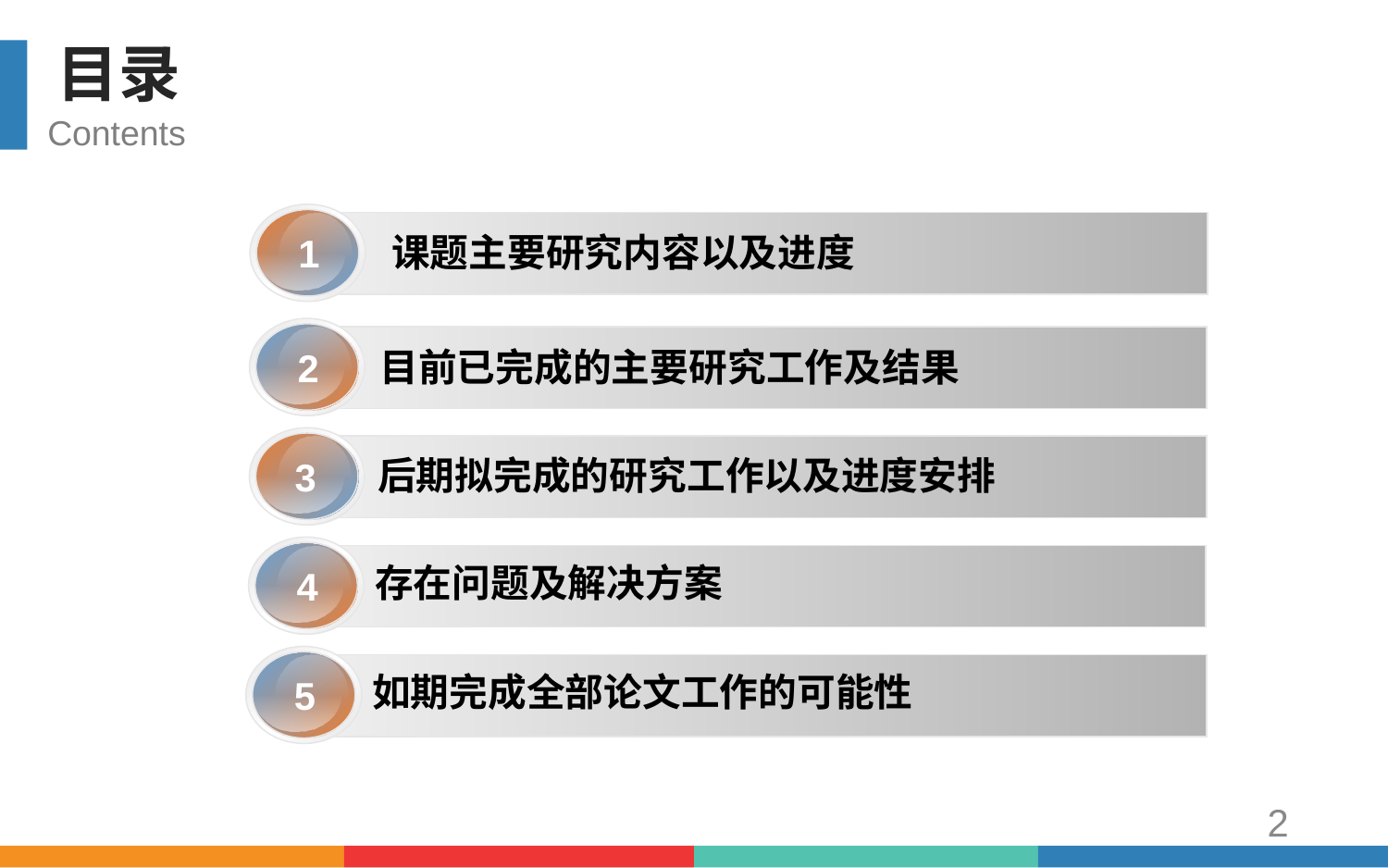

目录

Contents

1
课题主要研究内容以及进度

2

目前已完成的主要研究工作及结果

3
后期拟完成的研究工作以及进度安排

7
4

存在问题及解决方案

7
5

如期完成全部论文工作的可能性
2